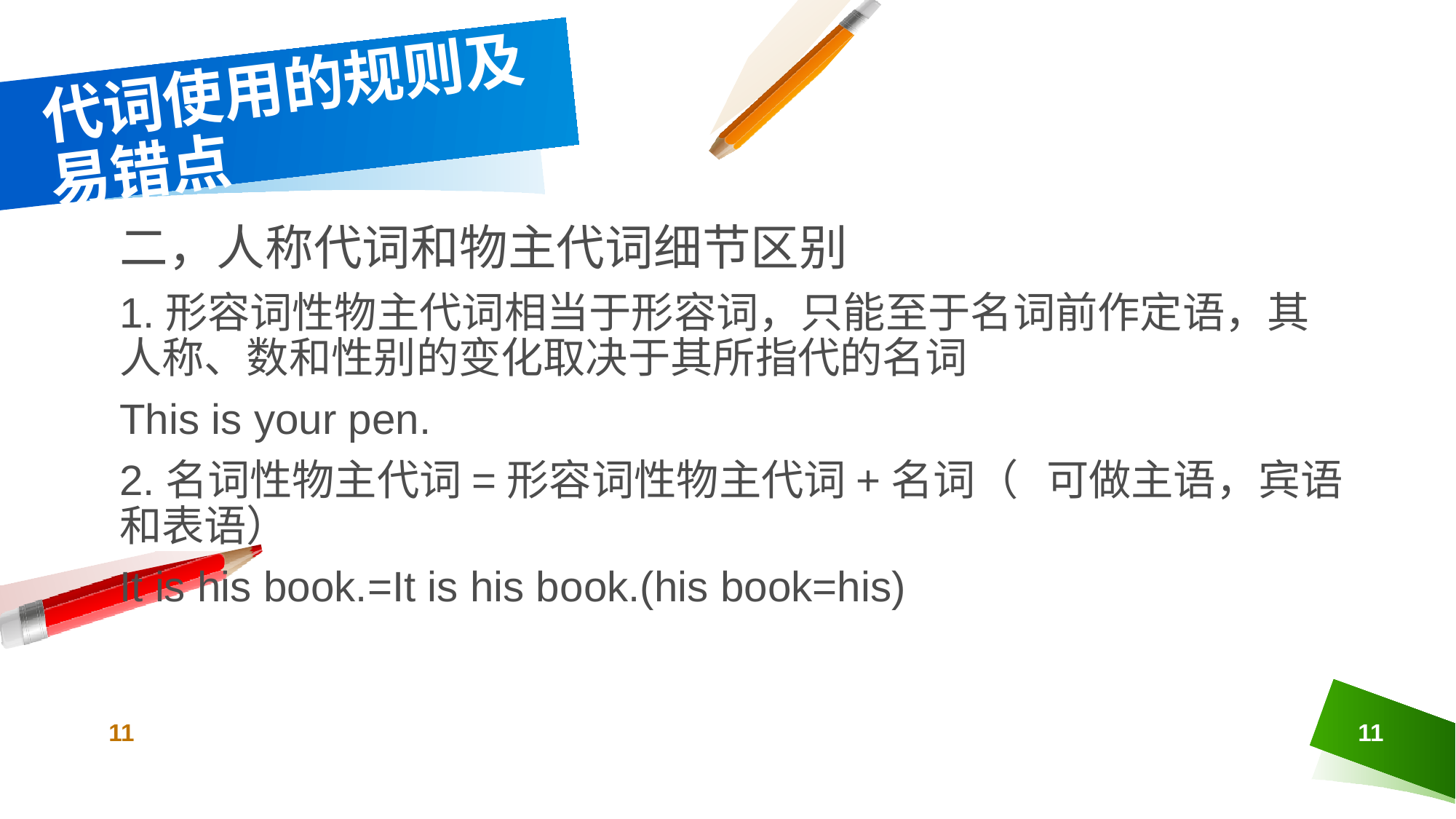

# 代词使用的规则及易错点
二，人称代词和物主代词细节区别
1.形容词性物主代词相当于形容词，只能至于名词前作定语，其人称、数和性别的变化取决于其所指代的名词
This is your pen.
2.名词性物主代词=形容词性物主代词+名词（   可做主语，宾语和表语）
It is his book.=It is his book.(his book=his)
11
11